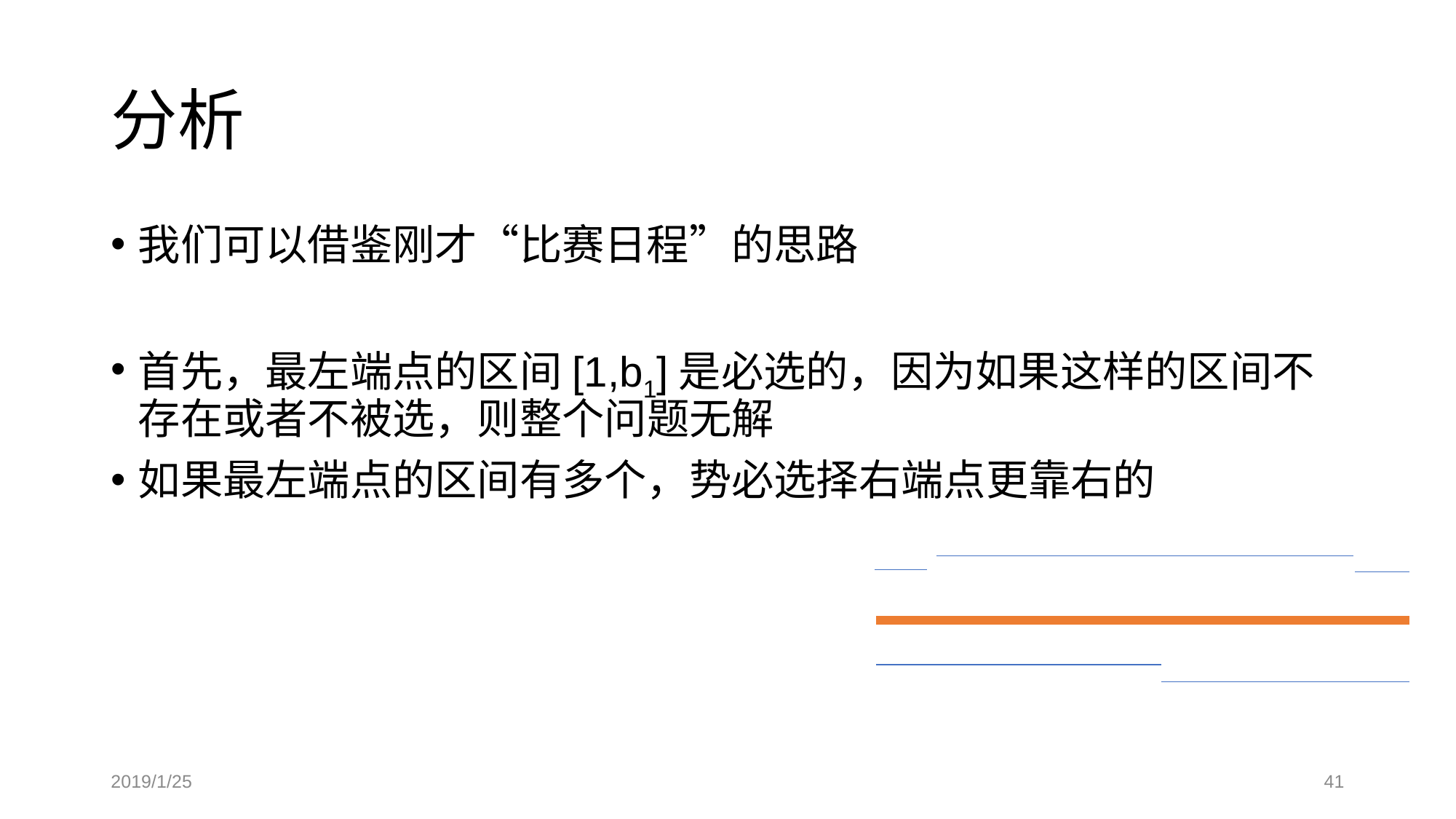

# 分析
我们可以借鉴刚才“比赛日程”的思路

首先，最左端点的区间[1,b1]是必选的，因为如果这样的区间不存在或者不被选，则整个问题无解
如果最左端点的区间有多个，势必选择右端点更靠右的

2019/1/25
41